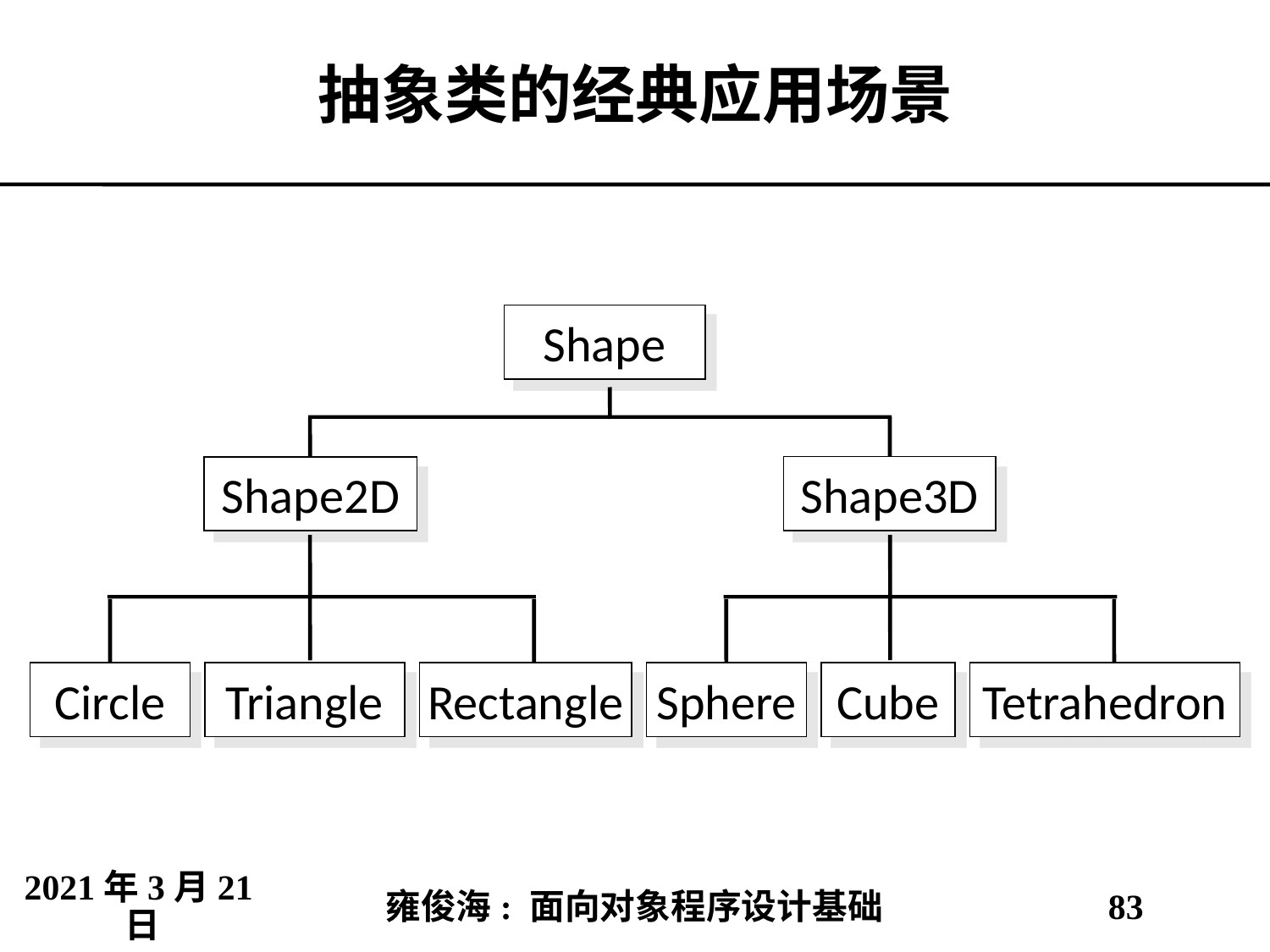

# 抽象类的经典应用场景

Shape

Shape3D
Shape2D

Circle
Triangle
Rectangle
Sphere
Cube
Tetrahedron
2021年3月21日
雍俊海: 面向对象程序设计基础
83